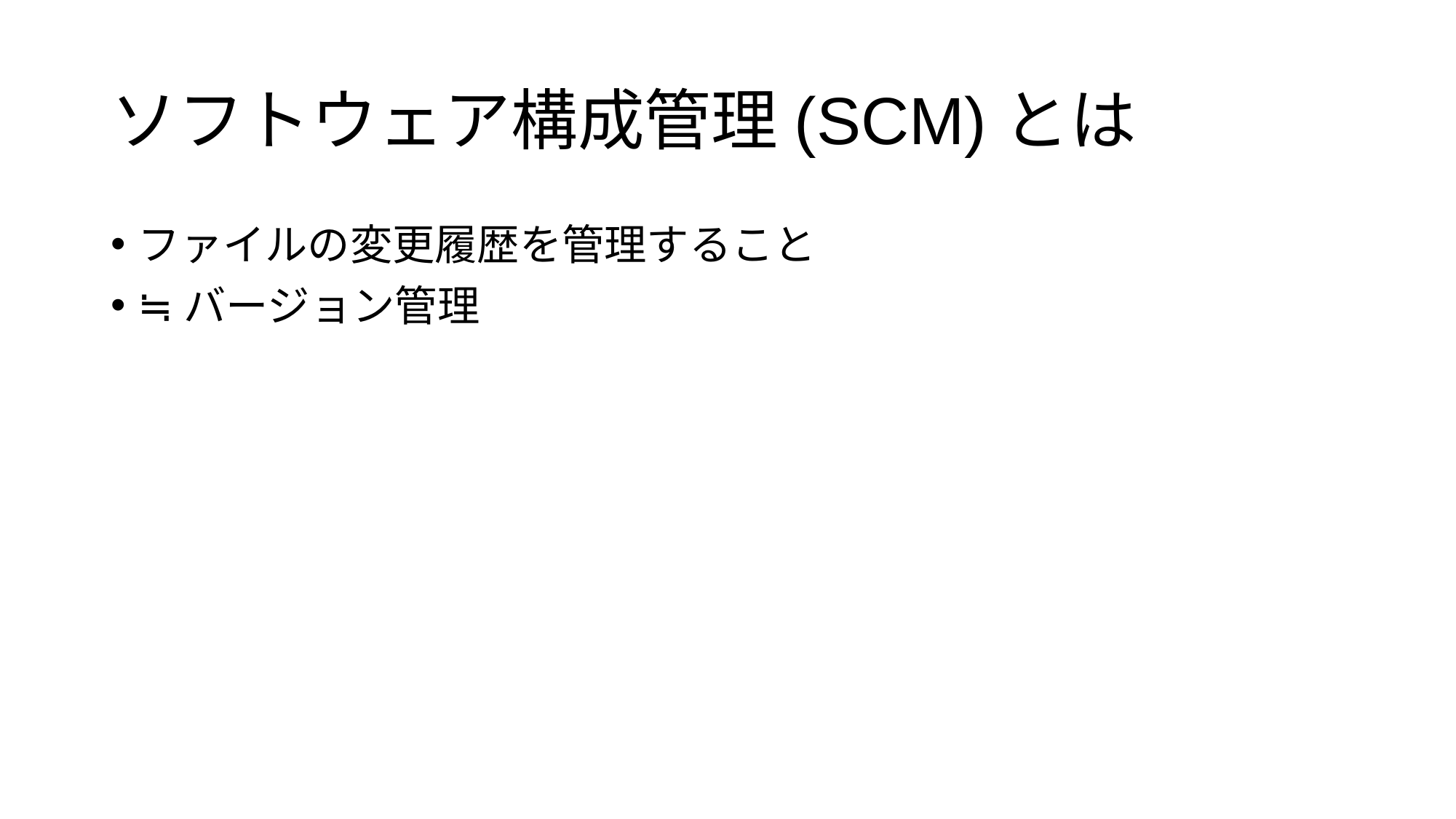

# ソフトウェア構成管理(SCM)とは
ファイルの変更履歴を管理すること
≒バージョン管理